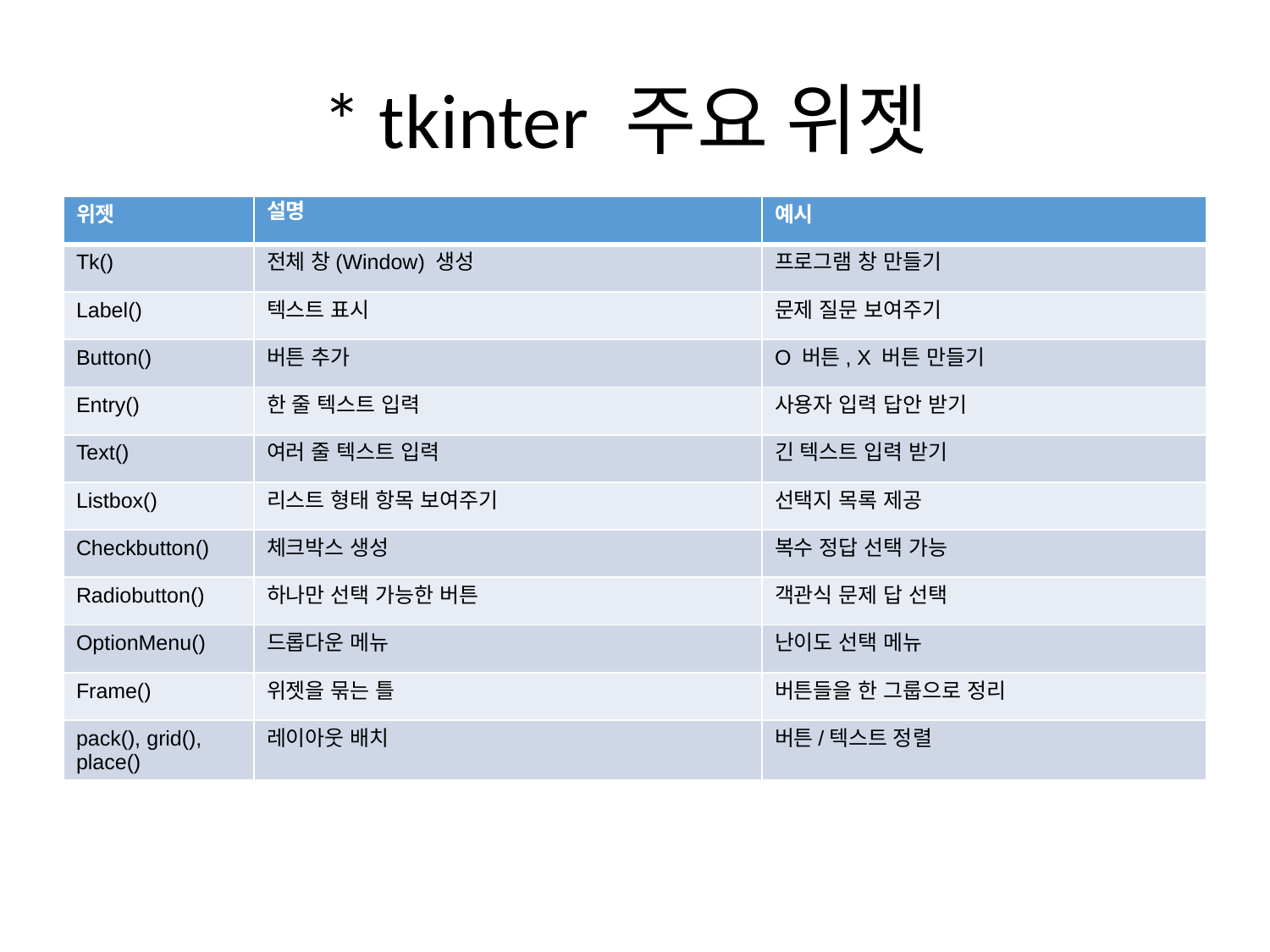

# * tkinter 주요 위젯
| 위젯 | 설명 | 예시 |
| --- | --- | --- |
| Tk() | 전체 창(Window) 생성 | 프로그램 창 만들기 |
| Label() | 텍스트 표시 | 문제 질문 보여주기 |
| Button() | 버튼 추가 | O 버튼, X 버튼 만들기 |
| Entry() | 한 줄 텍스트 입력 | 사용자 입력 답안 받기 |
| Text() | 여러 줄 텍스트 입력 | 긴 텍스트 입력 받기 |
| Listbox() | 리스트 형태 항목 보여주기 | 선택지 목록 제공 |
| Checkbutton() | 체크박스 생성 | 복수 정답 선택 가능 |
| Radiobutton() | 하나만 선택 가능한 버튼 | 객관식 문제 답 선택 |
| OptionMenu() | 드롭다운 메뉴 | 난이도 선택 메뉴 |
| Frame() | 위젯을 묶는 틀 | 버튼들을 한 그룹으로 정리 |
| pack(), grid(), place() | 레이아웃 배치 | 버튼/텍스트 정렬 |